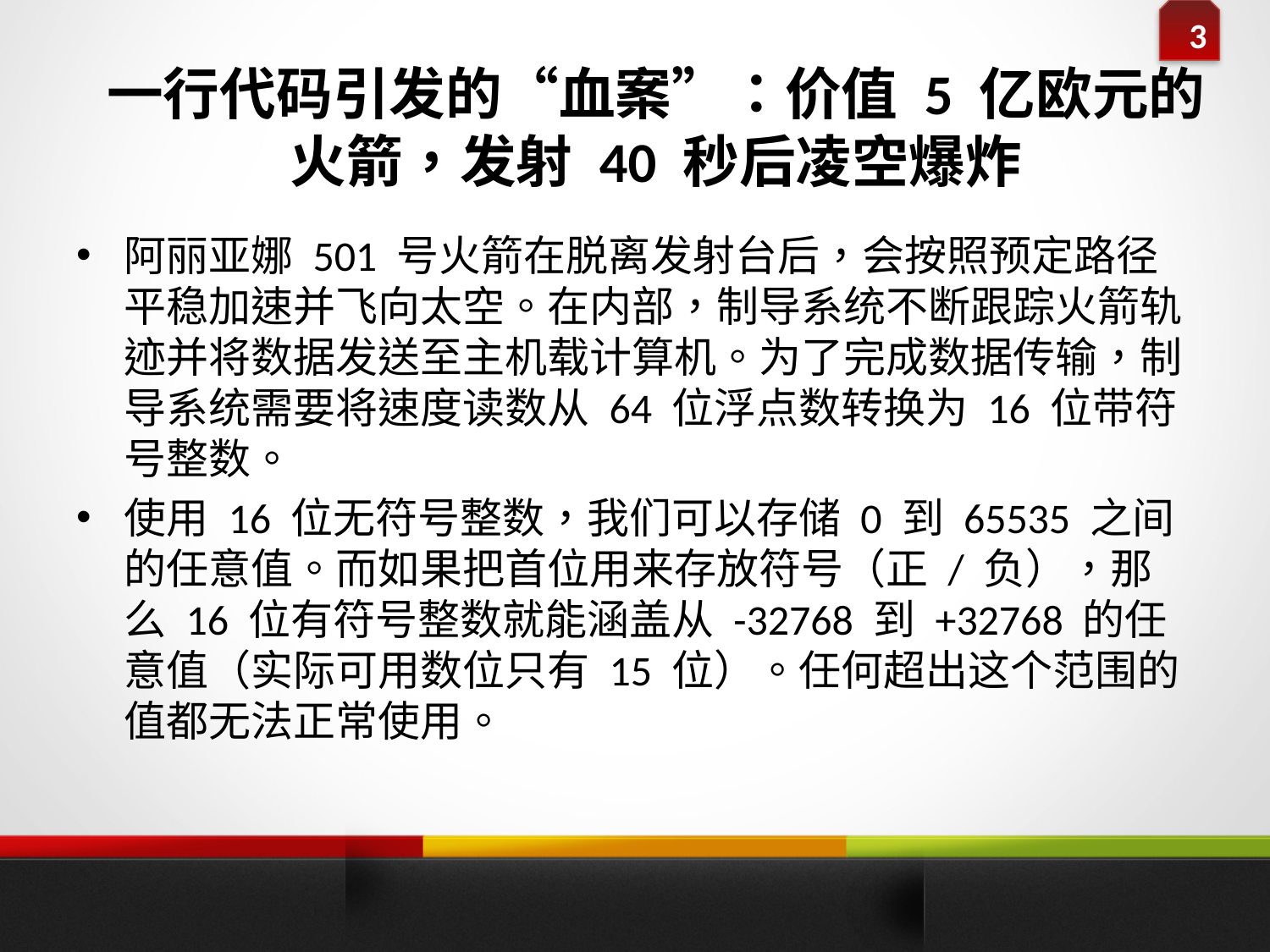

一行代码引发的“血案”：价值 5 亿欧元的火箭，发射 40 秒后凌空爆炸
阿丽亚娜 501 号火箭在脱离发射台后，会按照预定路径平稳加速并飞向太空。在内部，制导系统不断跟踪火箭轨迹并将数据发送至主机载计算机。为了完成数据传输，制导系统需要将速度读数从 64 位浮点数转换为 16 位带符号整数。
使用 16 位无符号整数，我们可以存储 0 到 65535 之间的任意值。而如果把首位用来存放符号（正 / 负），那么 16 位有符号整数就能涵盖从 -32768 到 +32768 的任意值（实际可用数位只有 15 位）。任何超出这个范围的值都无法正常使用。